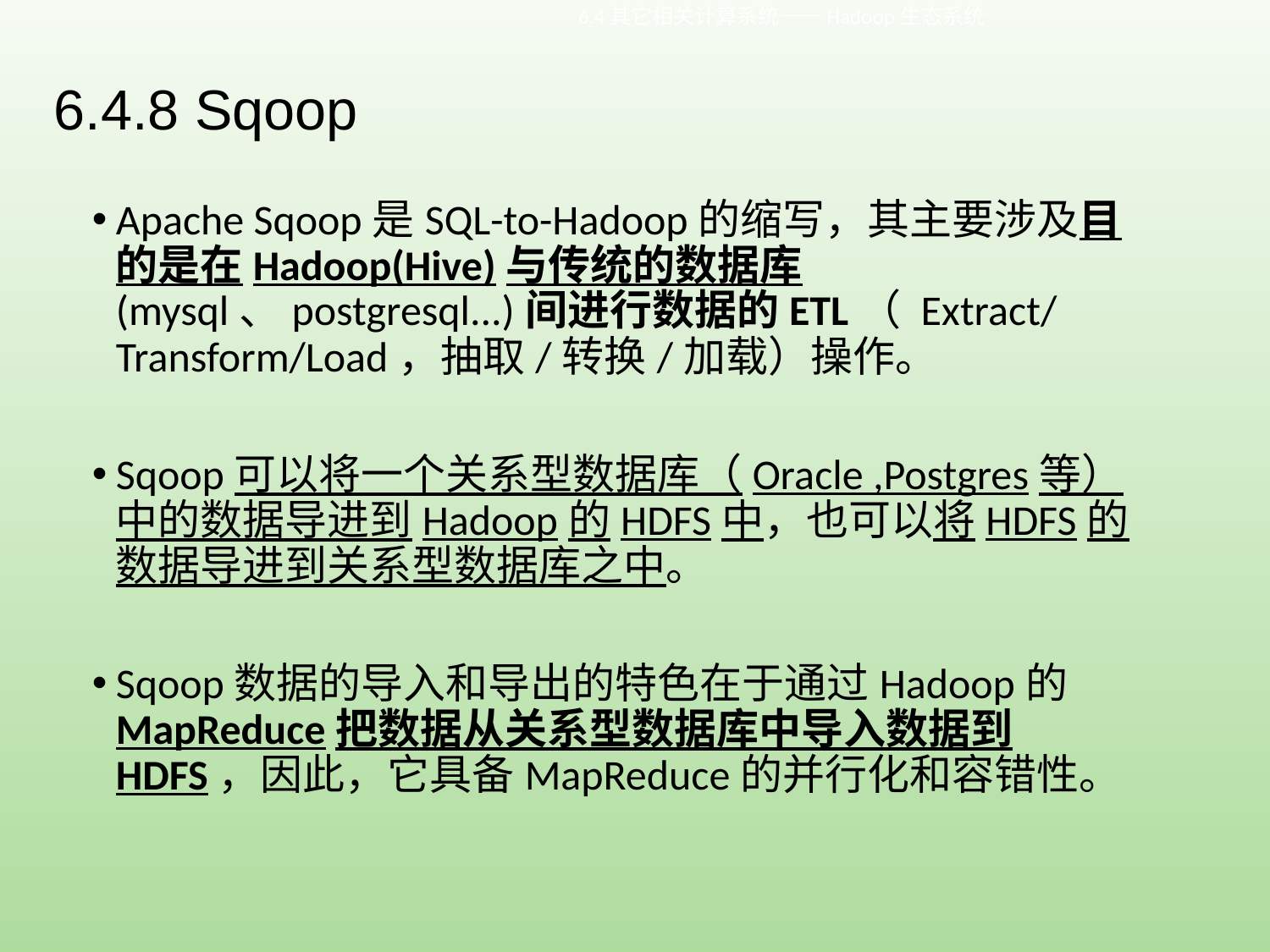

6.4其它相关计算系统——Hadoop生态系统
# 6.4.8 Sqoop
Apache Sqoop是SQL-to-Hadoop的缩写，其主要涉及目的是在Hadoop(Hive)与传统的数据库(mysql、postgresql...)间进行数据的ETL（ Extract/Transform/Load，抽取/转换/加载）操作。

Sqoop可以将一个关系型数据库（Oracle ,Postgres等）中的数据导进到Hadoop的HDFS中，也可以将HDFS的数据导进到关系型数据库之中。

Sqoop数据的导入和导出的特色在于通过Hadoop的MapReduce把数据从关系型数据库中导入数据到HDFS，因此，它具备MapReduce的并行化和容错性。